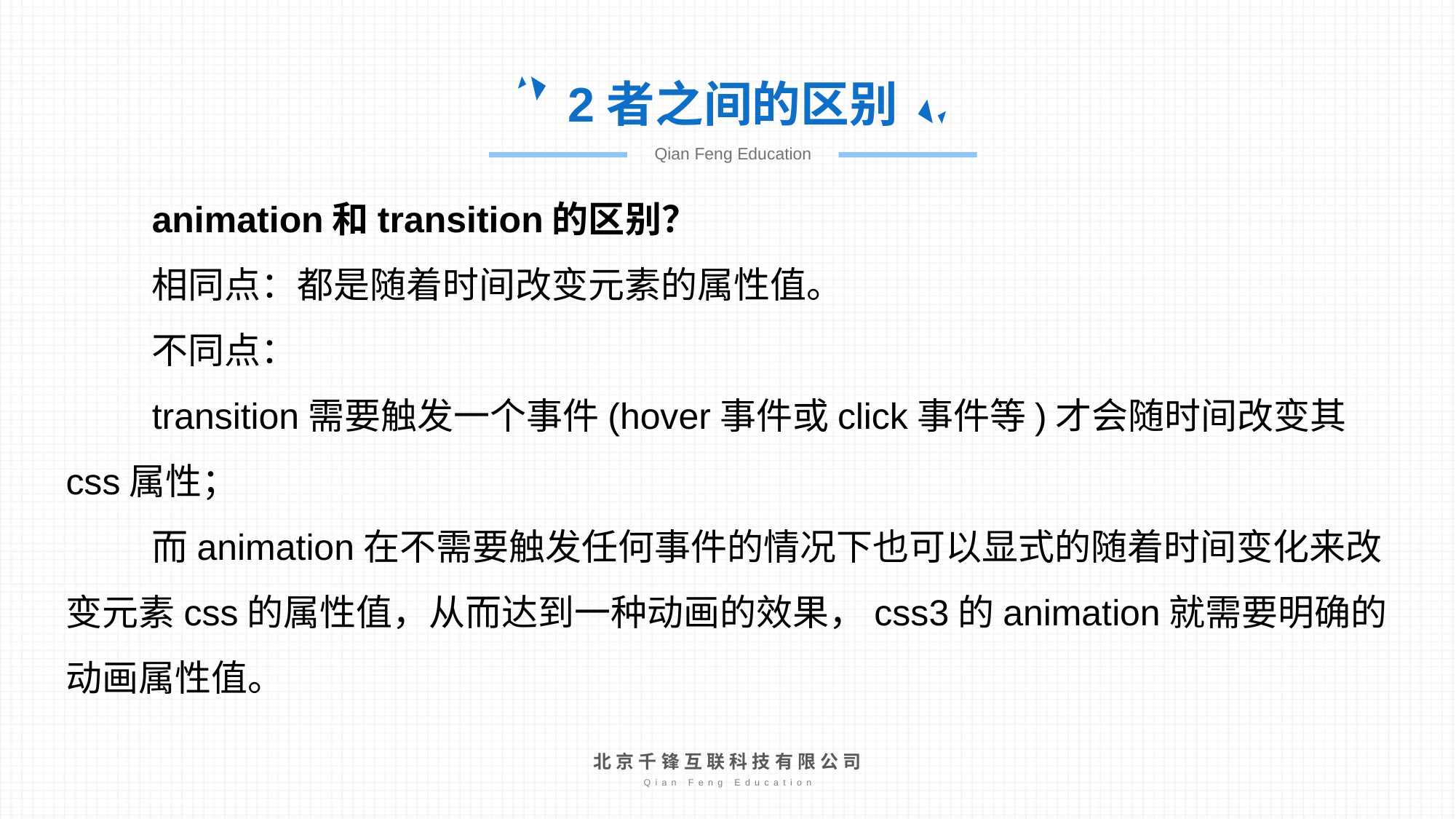

2者之间的区别

Qian Feng Education

animation和transition的区别？
相同点：都是随着时间改变元素的属性值。
不同点：
transition需要触发一个事件(hover事件或click事件等)才会随时间改变其css属性；
而animation在不需要触发任何事件的情况下也可以显式的随着时间变化来改变元素css的属性值，从而达到一种动画的效果，css3的animation就需要明确的动画属性值。
北京千锋互联科技有限公司
Qian Feng Education